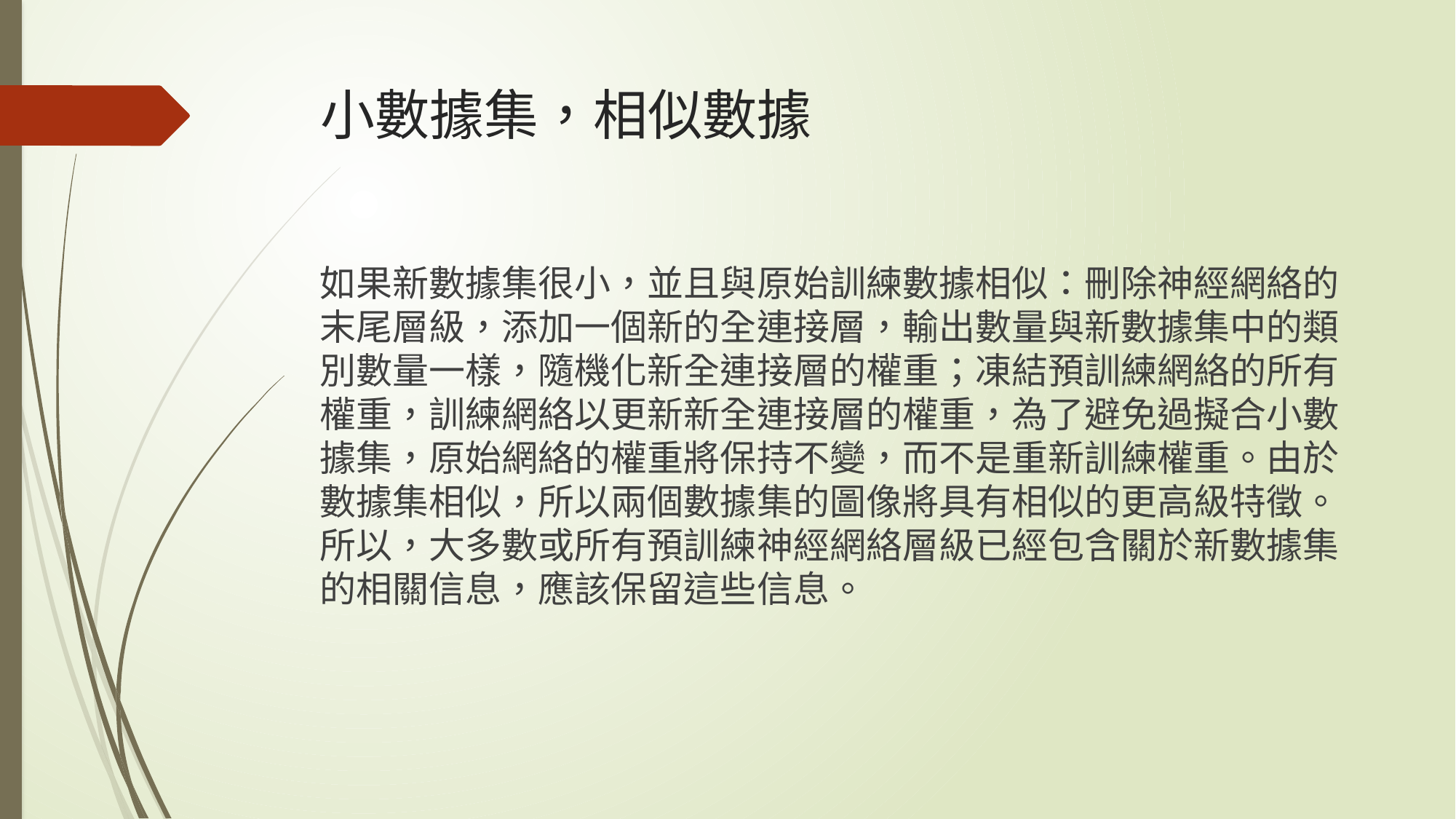

# 小數據集，相似數據
如果新數據集很小，並且與原始訓練數據相似：刪除神經網絡的末尾層級，添加一個新的全連接層，輸出數量與新數據集中的類別數量一樣，隨機化新全連接層的權重；凍結預訓練網絡的所有權重，訓練網絡以更新新全連接層的權重，為了避免過擬合小數據集，原始網絡的權重將保持不變，而不是重新訓練權重。由於數據集相似，所以兩個數據集的圖像將具有相似的更高級特徵。所以，大多數或所有預訓練神經網絡層級已經包含關於新數據集的相關信息，應該保留這些信息。